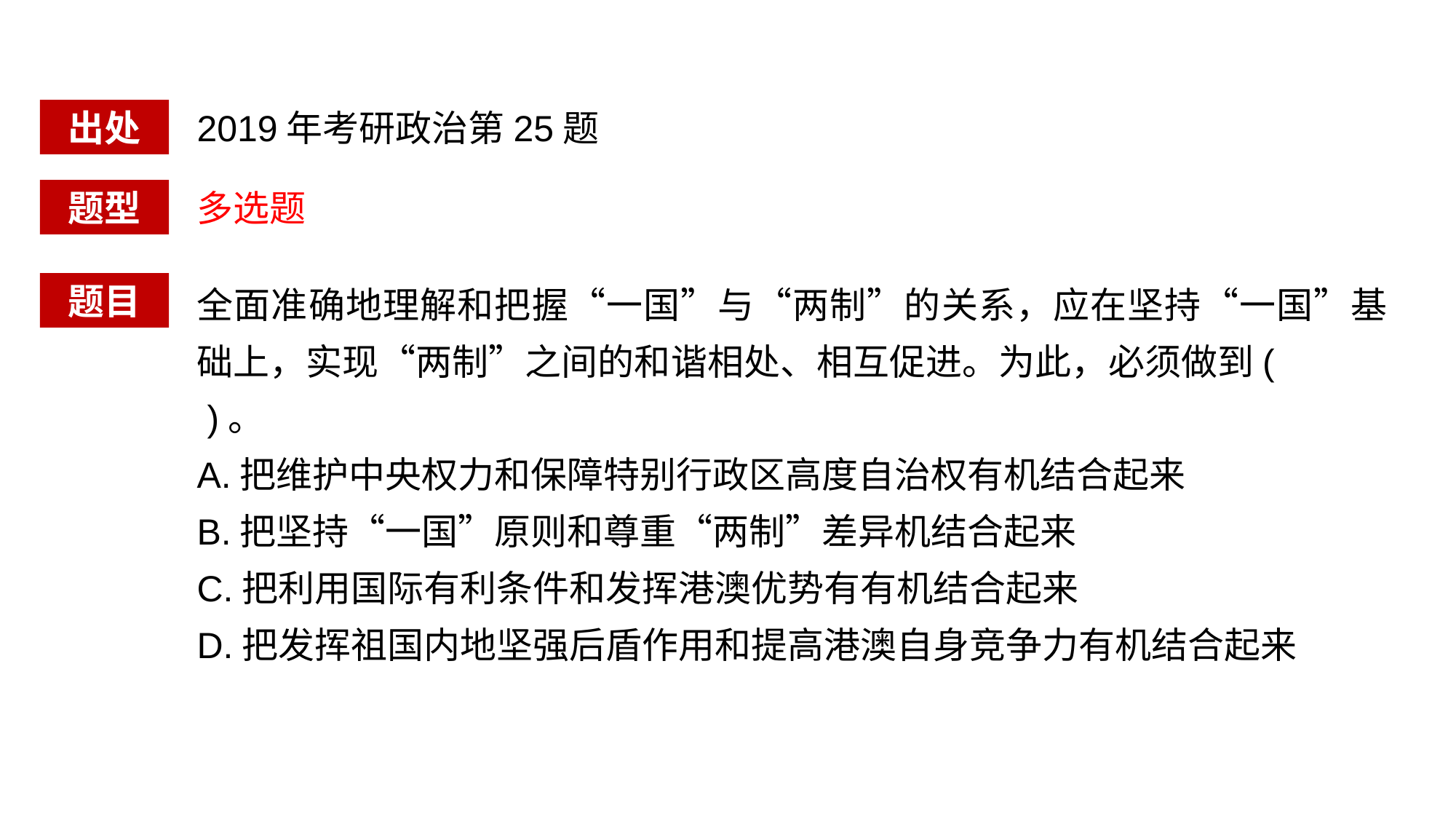

出处
2019年考研政治第25题
题型
多选题
全面准确地理解和把握“一国”与“两制”的关系，应在坚持“一国”基础上，实现“两制”之间的和谐相处、相互促进。为此，必须做到(             )。
A.把维护中央权力和保障特别行政区高度自治权有机结合起来
B.把坚持“一国”原则和尊重“两制”差异机结合起来
C.把利用国际有利条件和发挥港澳优势有有机结合起来
D.把发挥祖国内地坚强后盾作用和提高港澳自身竞争力有机结合起来
题目